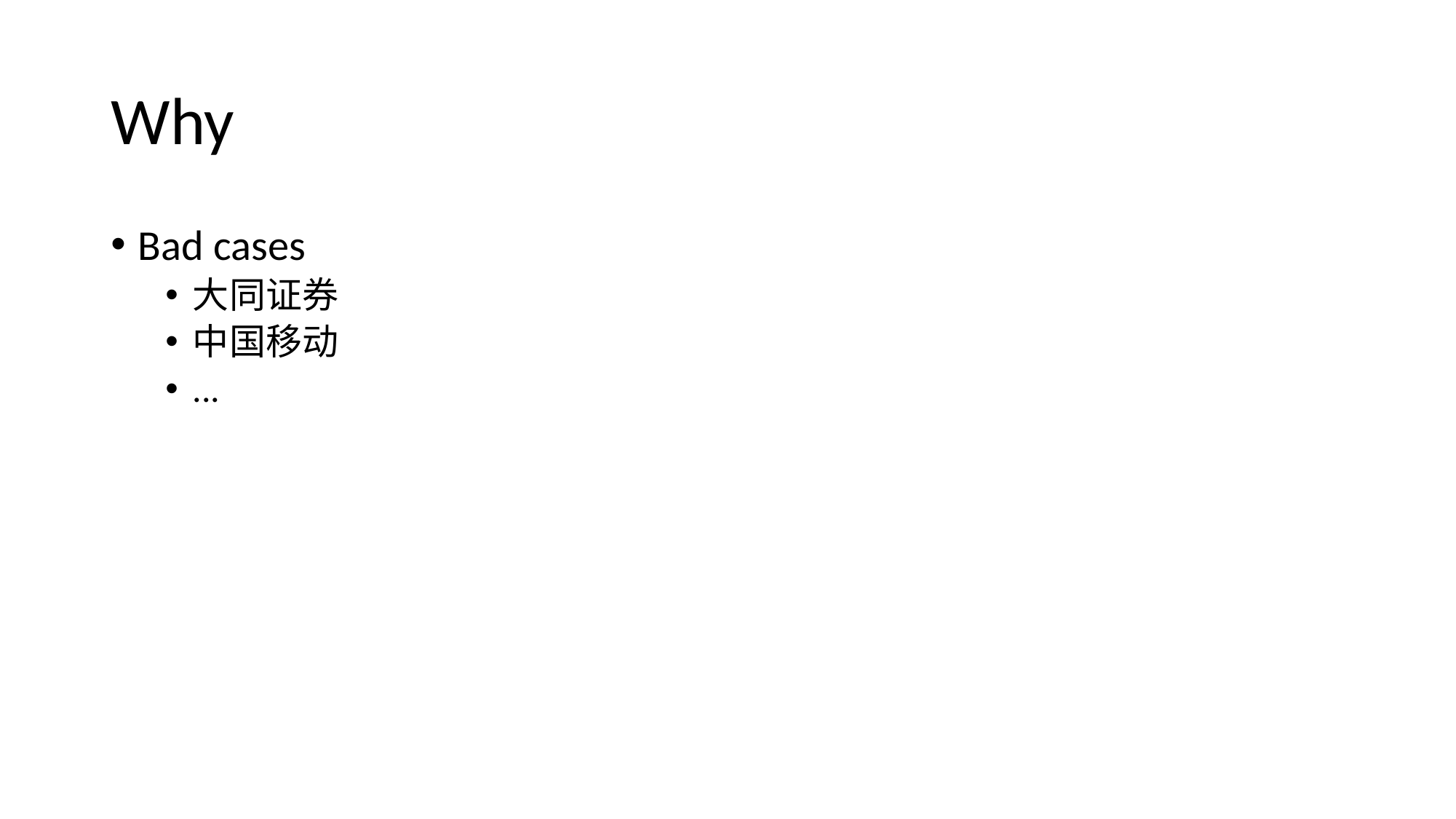

# Why
Bad cases
大同证券
中国移动
...